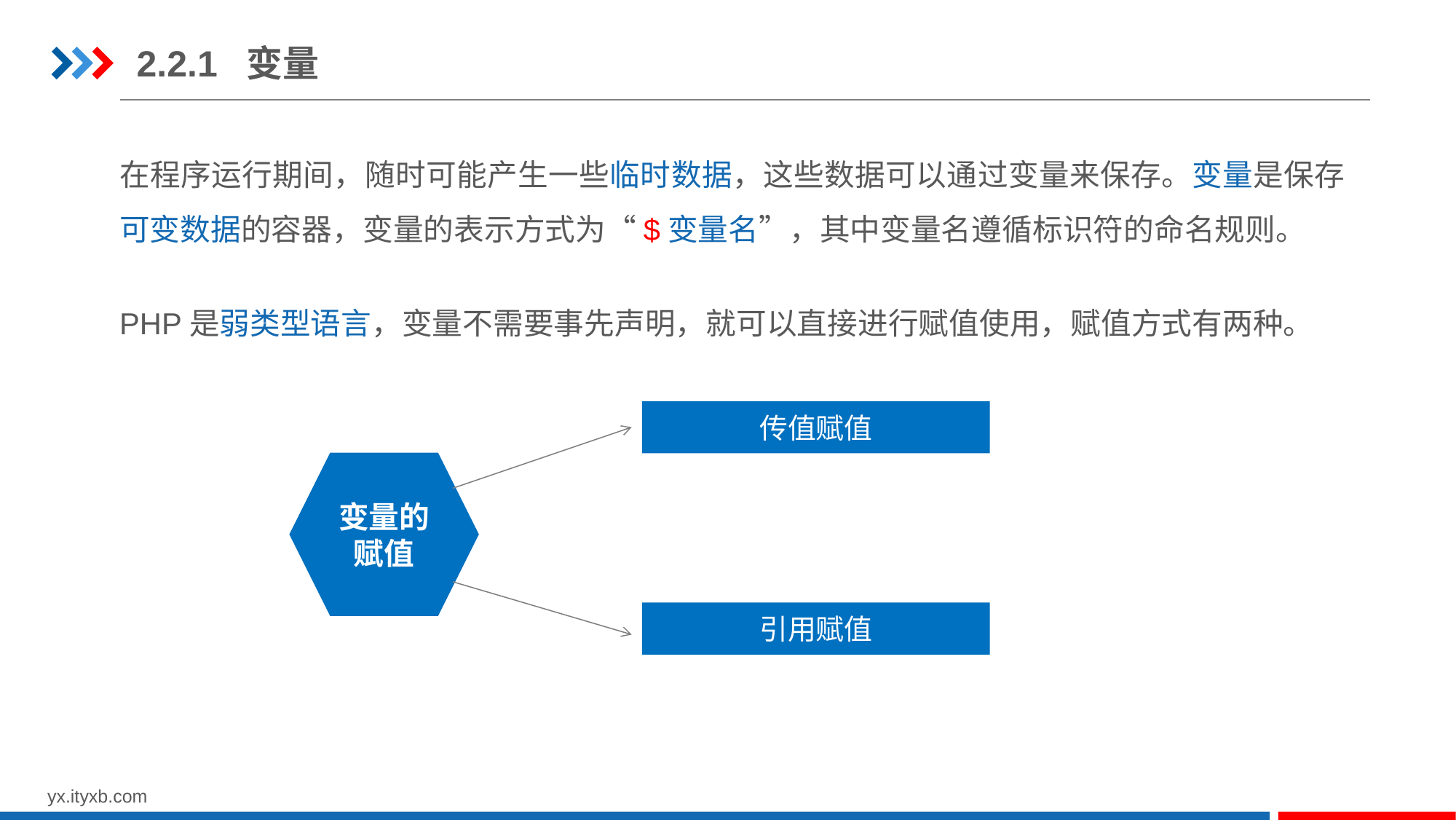

2.2.1  变量
在程序运行期间，随时可能产生一些临时数据，这些数据可以通过变量来保存。变量是保存可变数据的容器，变量的表示方式为“$变量名”，其中变量名遵循标识符的命名规则。
PHP是弱类型语言，变量不需要事先声明，就可以直接进行赋值使用，赋值方式有两种。
传值赋值
变量的赋值
引用赋值